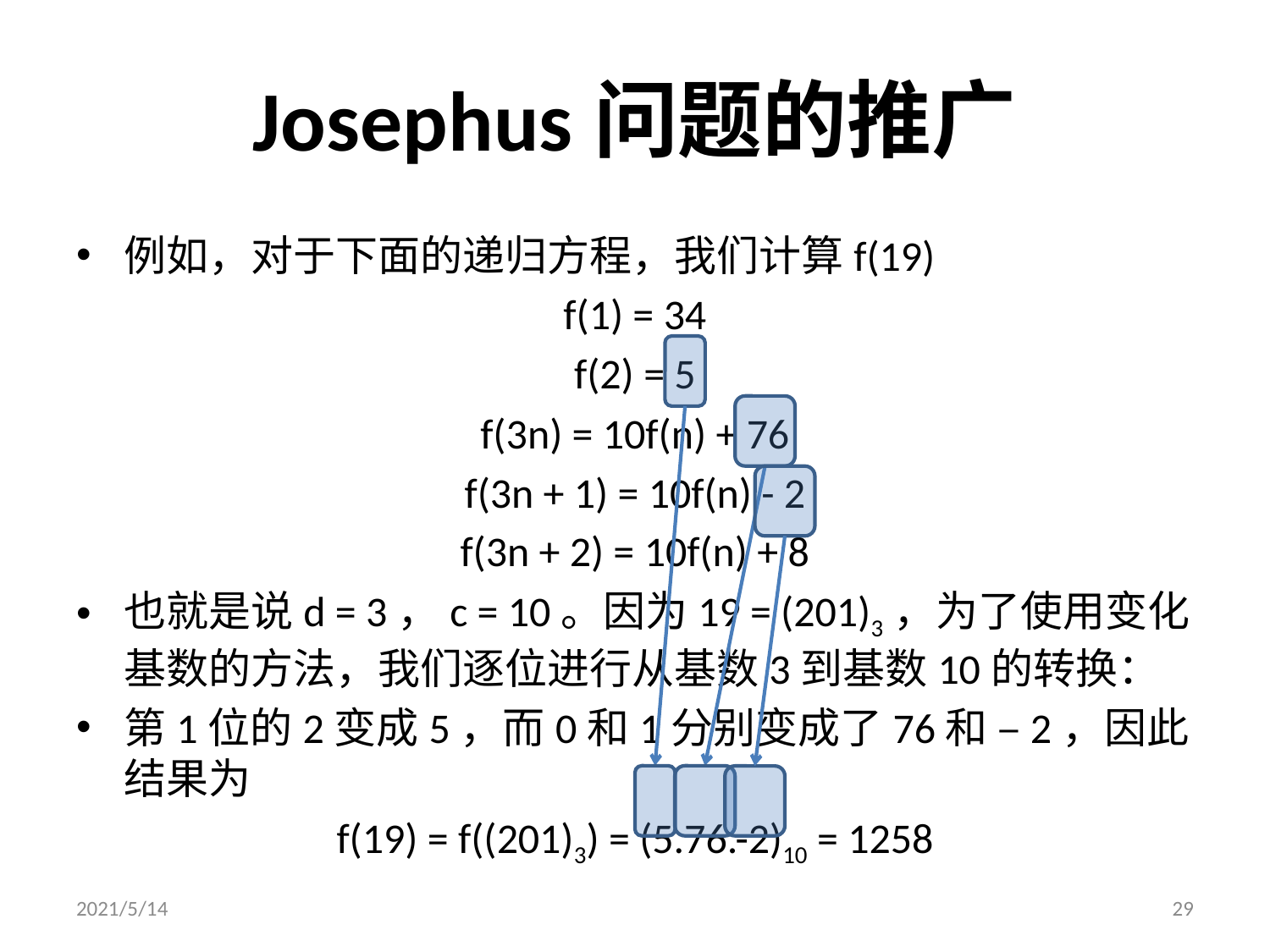

# Josephus问题的推广
例如，对于下面的递归方程，我们计算f(19)
f(1) = 34
f(2) = 5
f(3n) = 10f(n) + 76
f(3n + 1) = 10f(n) - 2
f(3n + 2) = 10f(n) + 8
也就是说d = 3，c = 10。因为19 = (201)3，为了使用变化基数的方法，我们逐位进行从基数3到基数10的转换：
第1位的2变成5，而0和1分别变成了76和 –2，因此结果为
f(19) = f((201)3) = (5.76.-2)10 = 1258

2021/5/14
29